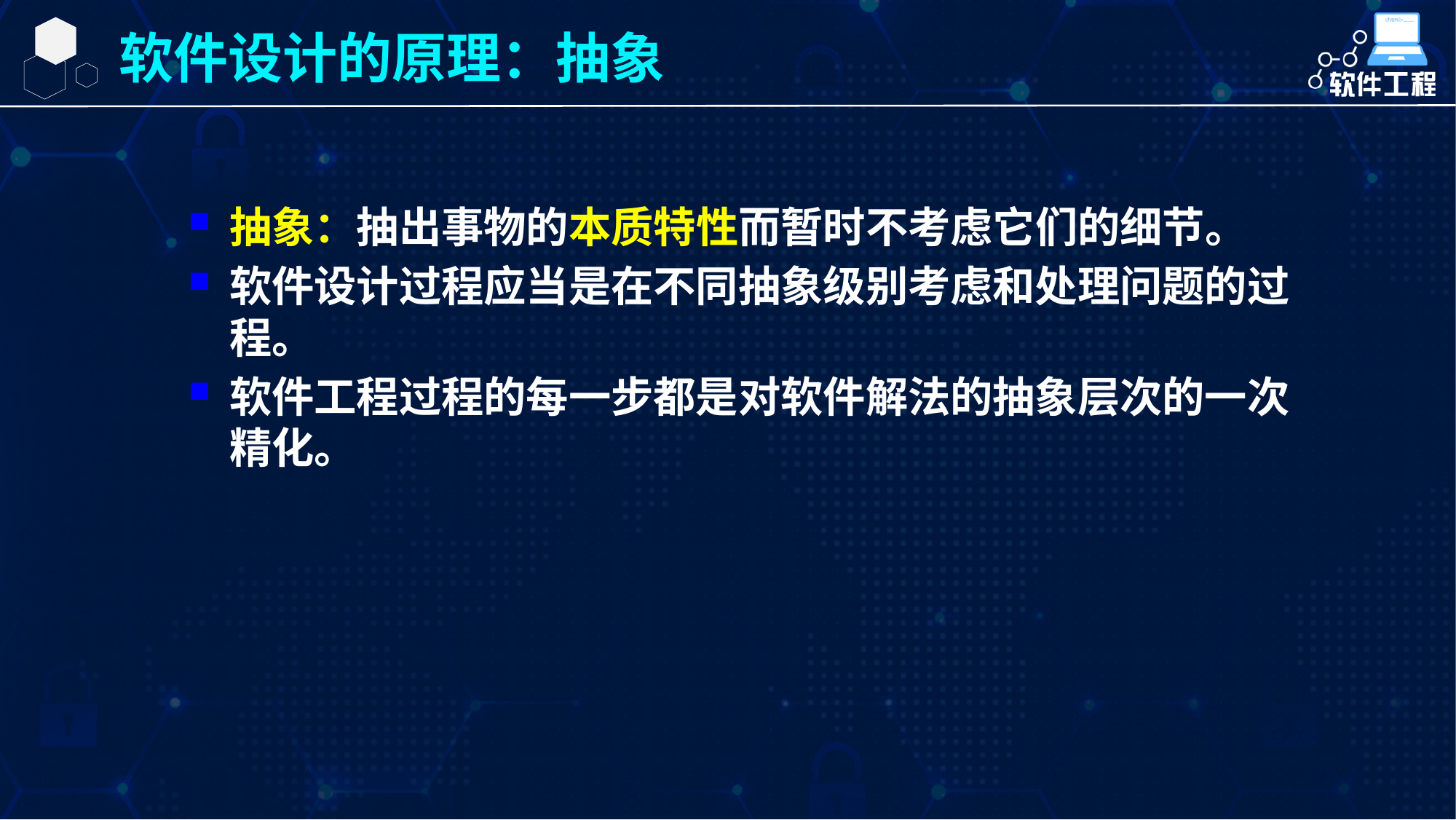

软件设计的原理：抽象
抽象：抽出事物的本质特性而暂时不考虑它们的细节。
软件设计过程应当是在不同抽象级别考虑和处理问题的过程。
软件工程过程的每一步都是对软件解法的抽象层次的一次精化。